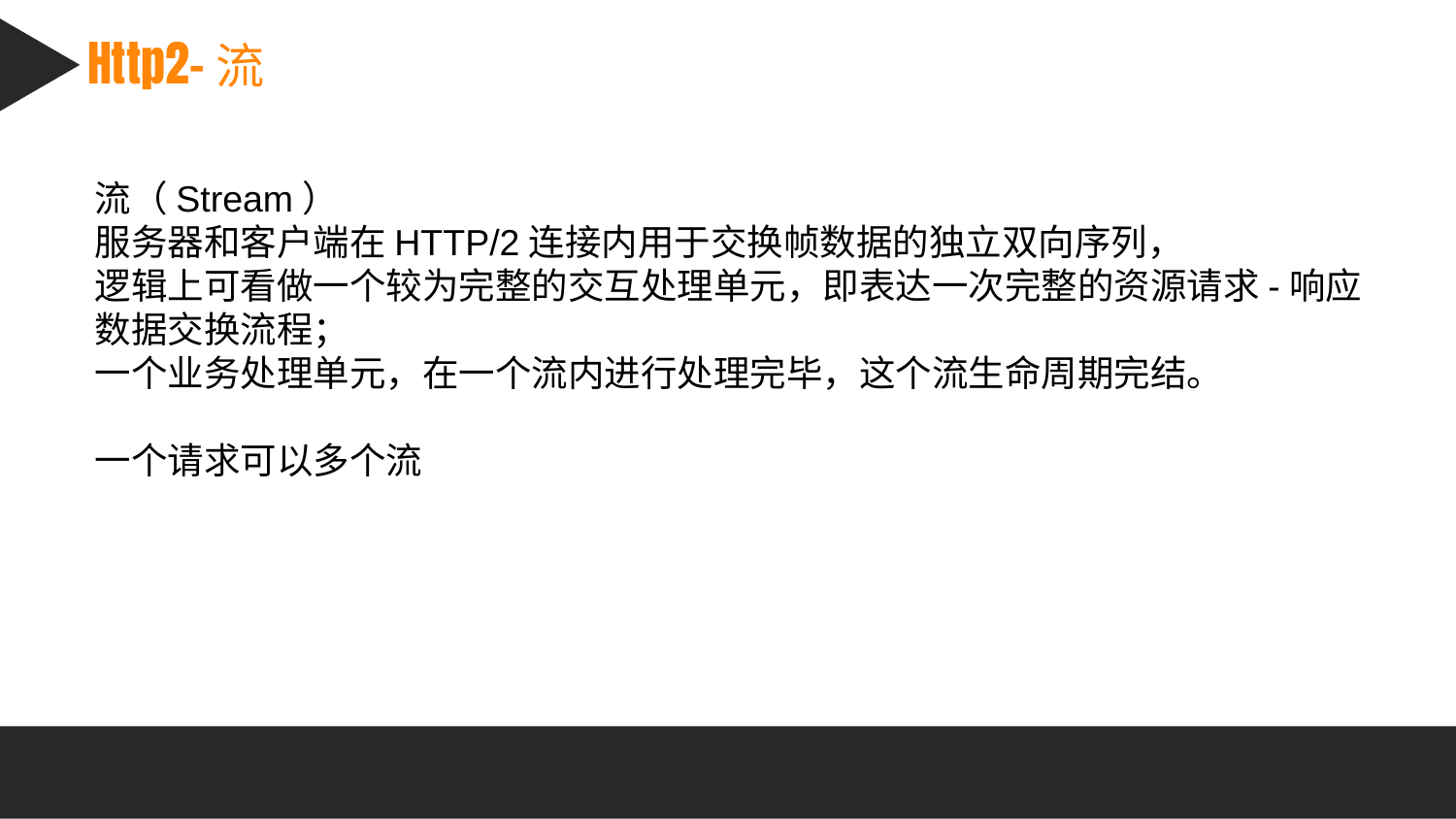

Http2-流
流（Stream）
服务器和客户端在HTTP/2连接内用于交换帧数据的独立双向序列，
逻辑上可看做一个较为完整的交互处理单元，即表达一次完整的资源请求-响应数据交换流程；
一个业务处理单元，在一个流内进行处理完毕，这个流生命周期完结。

一个请求可以多个流